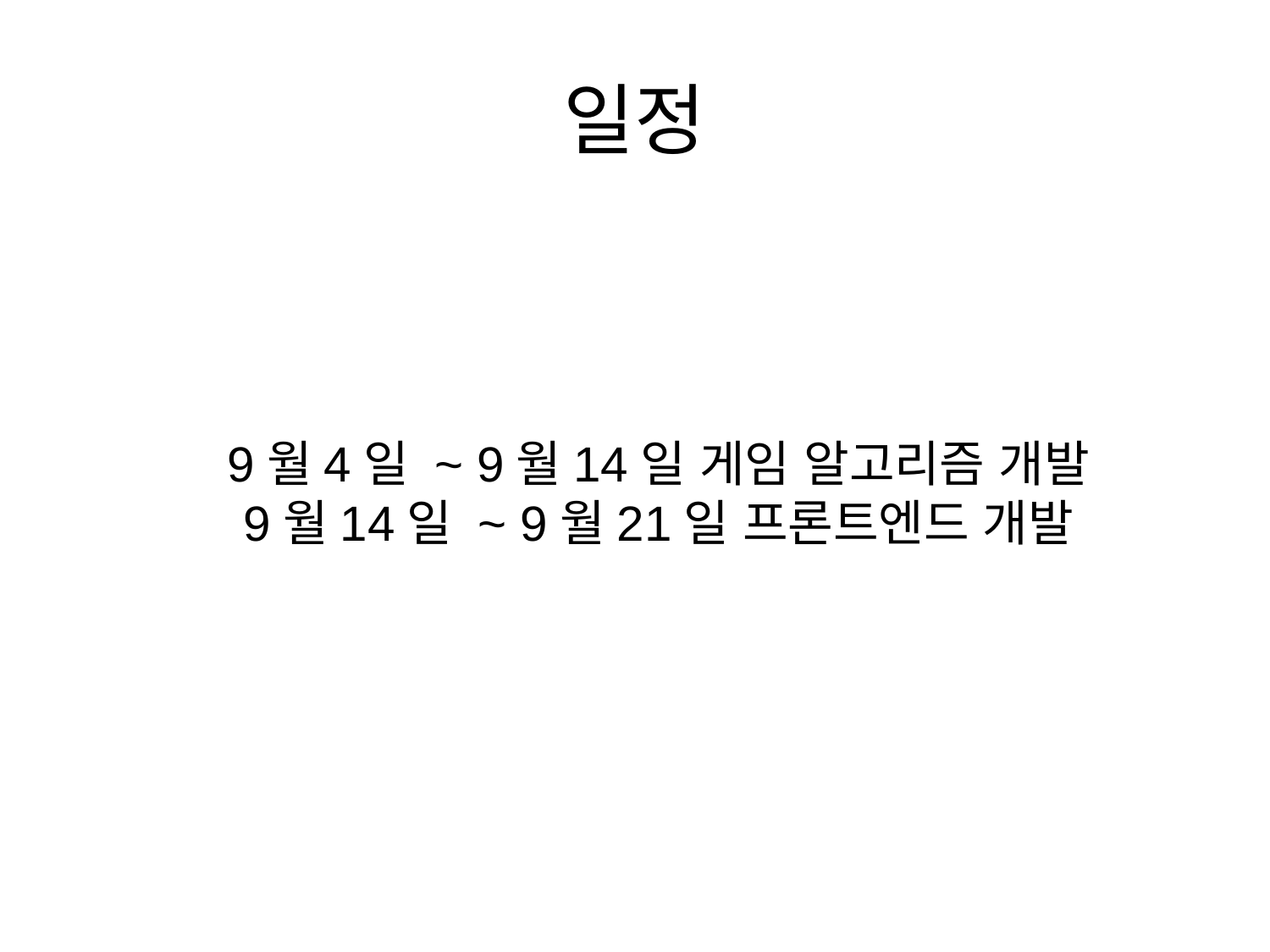

# 일정
9월4일 ~ 9월14일 게임 알고리즘 개발
9월14일 ~ 9월21일 프론트엔드 개발